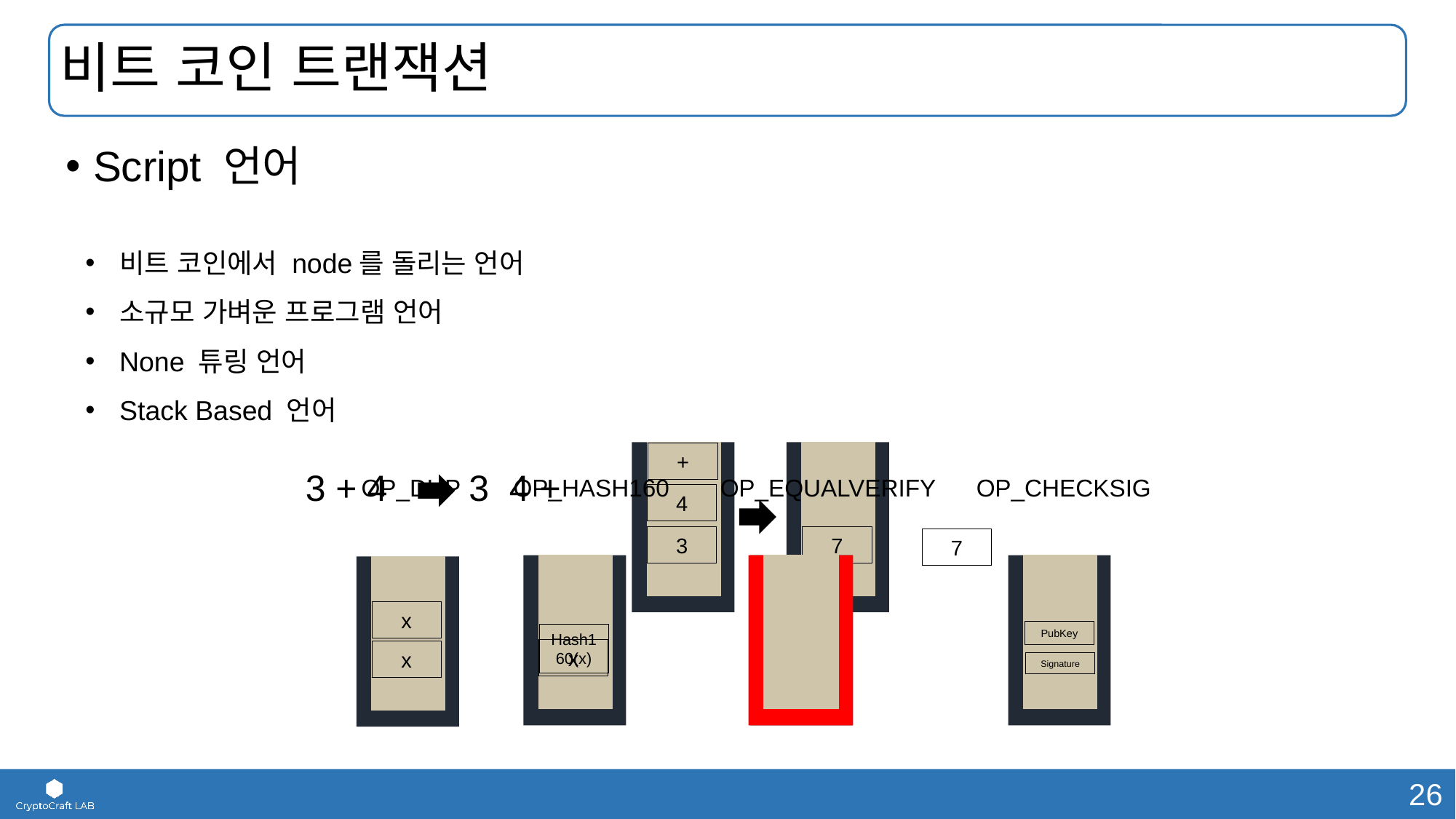

# 비트 코인 트랜잭션
Script 언어
비트 코인에서 node를 돌리는 언어
소규모 가벼운 프로그램 언어
None 튜링 언어
Stack Based 언어

+
3 + 4
3  4 +
OP_DUP
OP_HASH160
OP_EQUALVERIFY
OP_CHECKSIG

4

3
7
7

x
x
PubKey
Hash160(x)
x
x
x
Signature